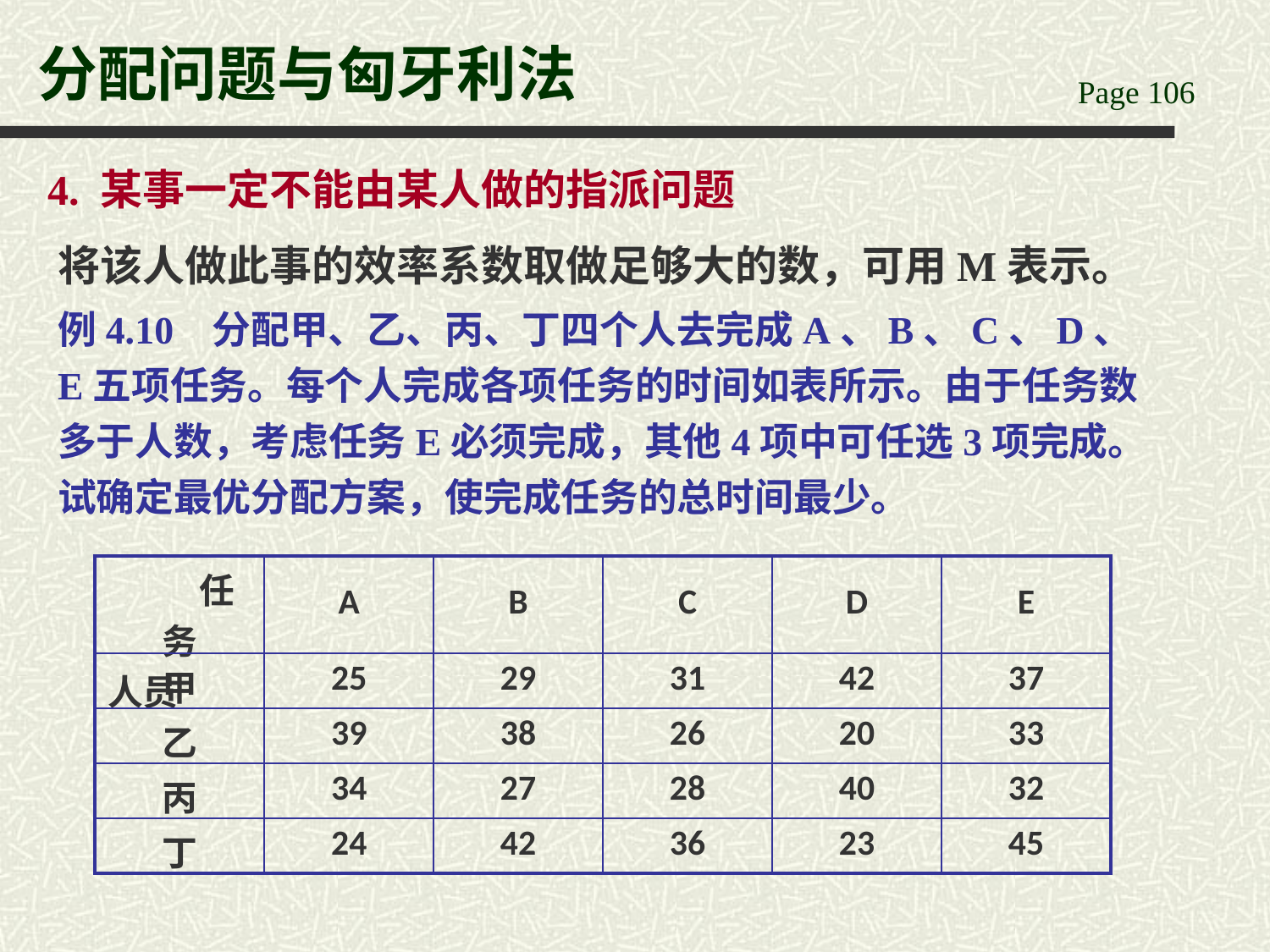

# 分配问题与匈牙利法
4. 某事一定不能由某人做的指派问题
将该人做此事的效率系数取做足够大的数，可用M表示。
例4.10   分配甲、乙、丙、丁四个人去完成A、B、C、D、E五项任务。每个人完成各项任务的时间如表所示。由于任务数多于人数，考虑任务E必须完成，其他4项中可任选3项完成。试确定最优分配方案，使完成任务的总时间最少。
| 任务 人员 | A | B | C | D | E |
| --- | --- | --- | --- | --- | --- |
| 甲 | 25 | 29 | 31 | 42 | 37 |
| 乙 | 39 | 38 | 26 | 20 | 33 |
| 丙 | 34 | 27 | 28 | 40 | 32 |
| 丁 | 24 | 42 | 36 | 23 | 45 |